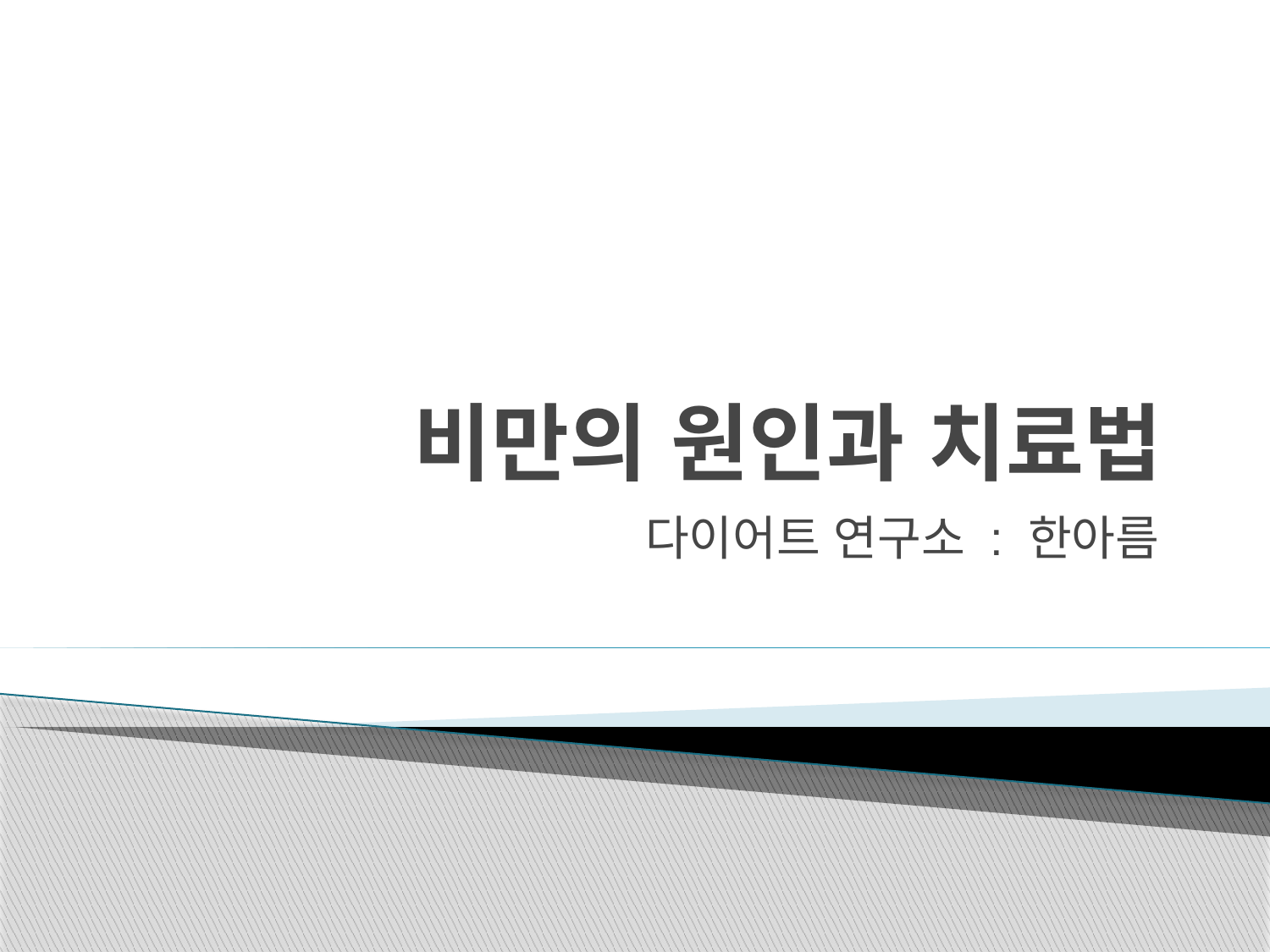

# 비만의 원인과 치료법
다이어트 연구소 : 한아름